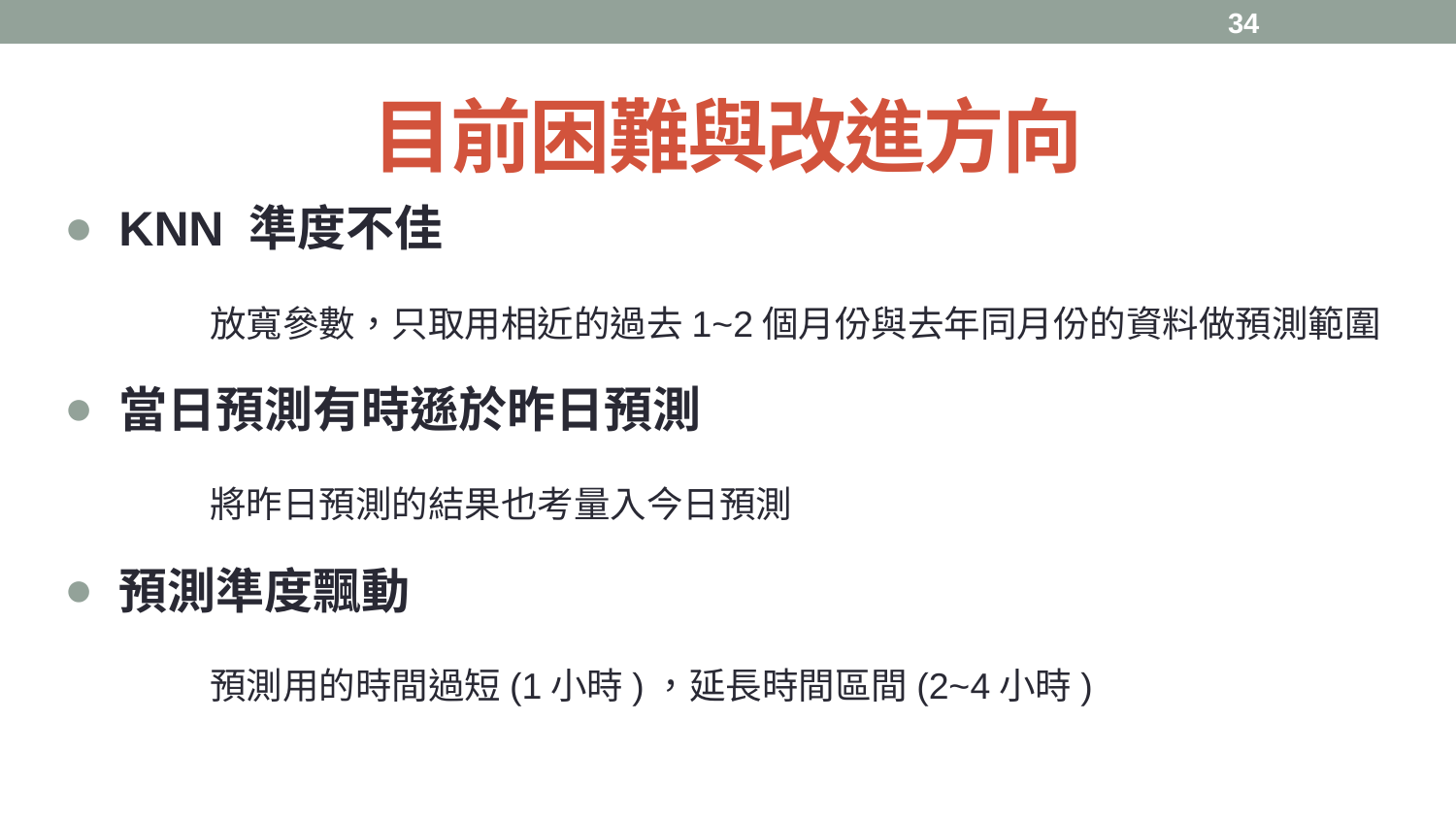

# 目前困難與改進方向
KNN 準度不佳
	放寬參數，只取用相近的過去1~2個月份與去年同月份的資料做預測範圍
當日預測有時遜於昨日預測
	將昨日預測的結果也考量入今日預測
預測準度飄動
	預測用的時間過短(1小時)，延長時間區間(2~4小時)
34